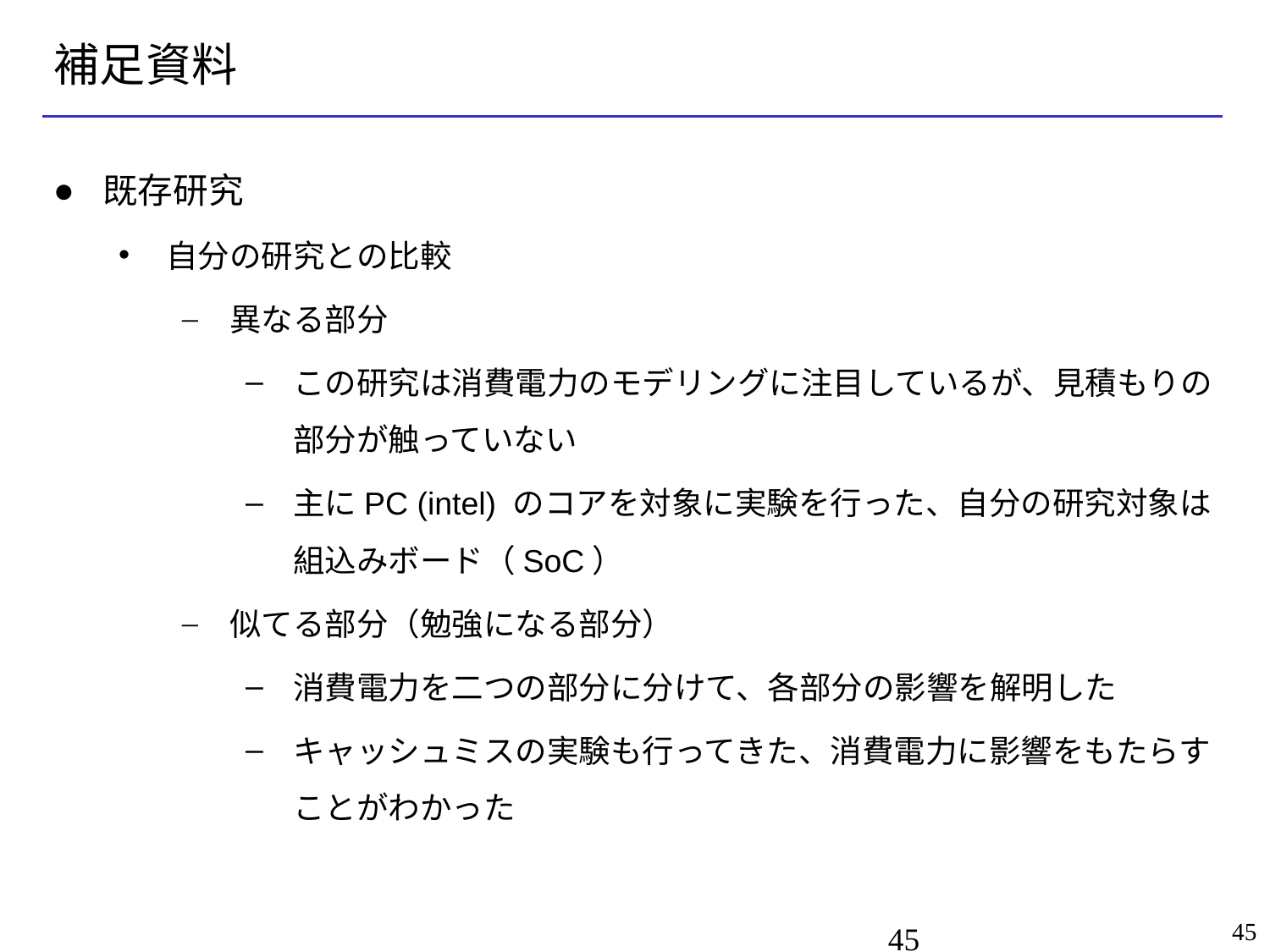

# 補足資料
既存研究
自分の研究との比較
異なる部分
この研究は消費電力のモデリングに注目しているが、見積もりの部分が触っていない
主にPC (intel) のコアを対象に実験を行った、自分の研究対象は組込みボード（SoC）
似てる部分（勉強になる部分）
消費電力を二つの部分に分けて、各部分の影響を解明した
キャッシュミスの実験も行ってきた、消費電力に影響をもたらすことがわかった

45
45